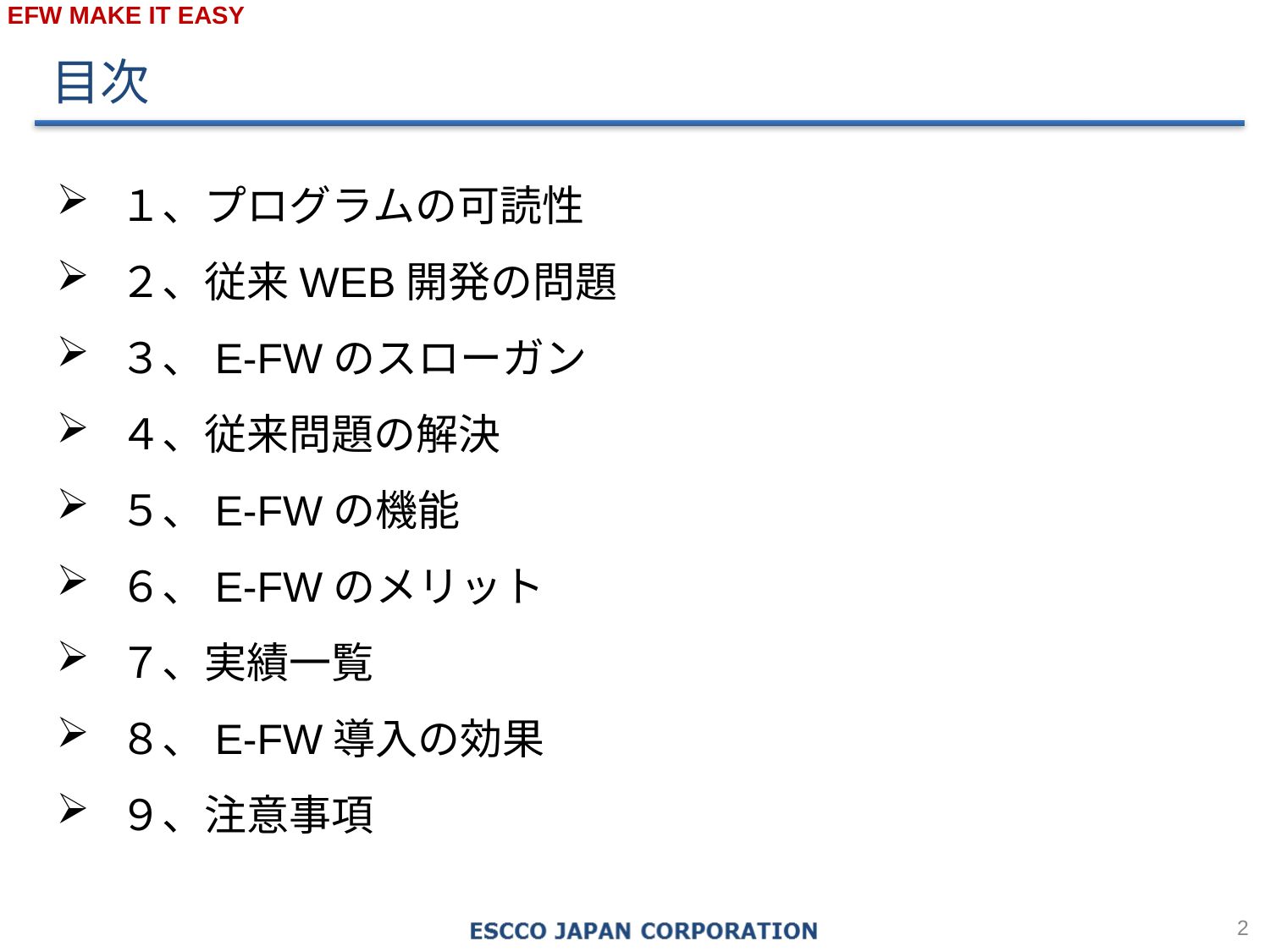

目次
１、プログラムの可読性
２、従来WEB開発の問題
３、E-FWのスローガン
４、従来問題の解決
５、E-FWの機能
６、E-FWのメリット
７、実績一覧
８、E-FW導入の効果
９、注意事項
2